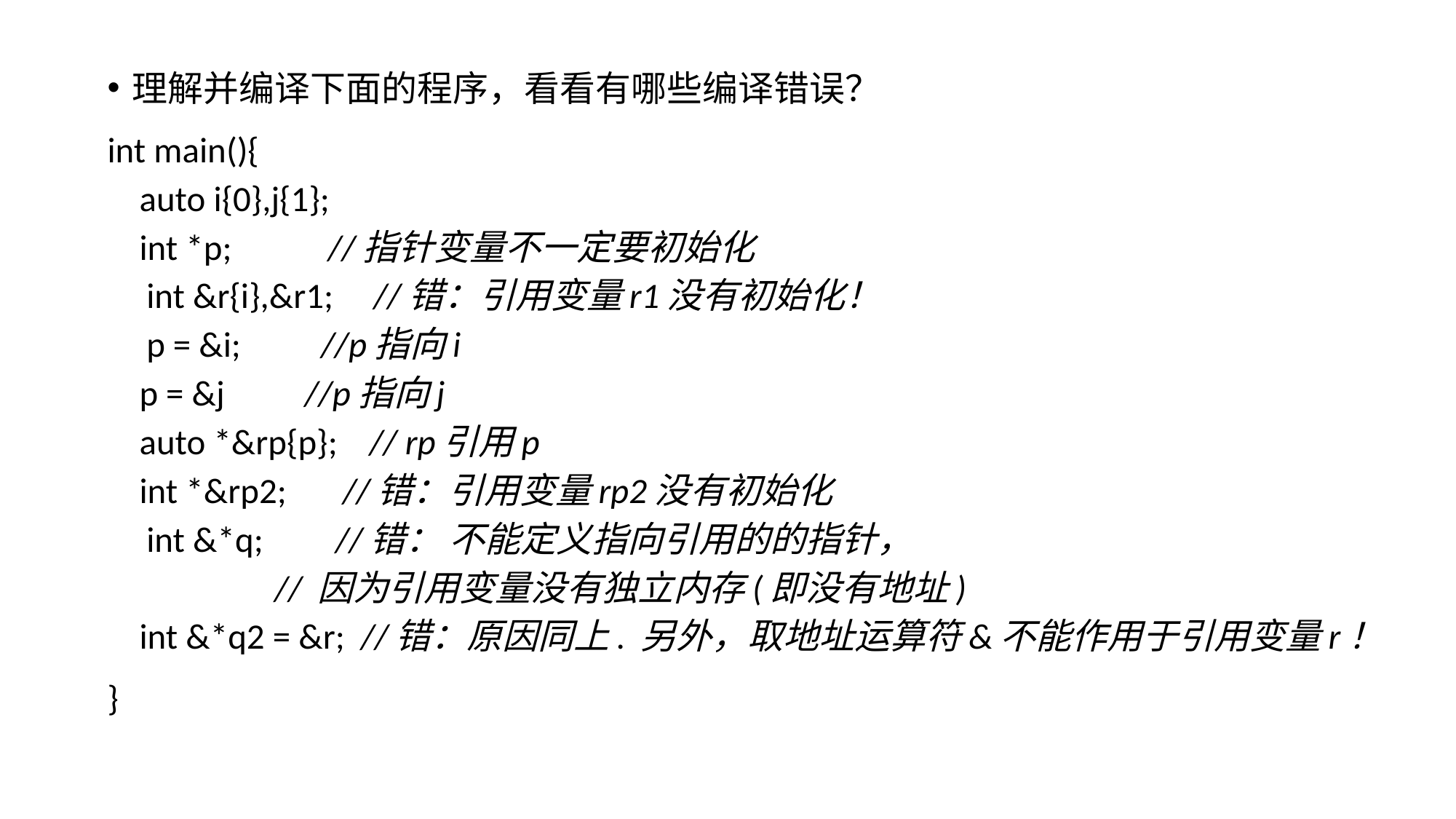

理解并编译下面的程序，看看有哪些编译错误？
int main(){
    auto i{0},j{1};
    int *p;            //指针变量不一定要初始化
    int &r{i},&r1;     //错：引用变量r1没有初始化！
    p = &i;          //p指向i
    p = &j          //p指向j
    auto *&rp{p};    // rp引用p
    int *&rp2;       //错：引用变量rp2没有初始化
    int &*q;         //错： 不能定义指向引用的的指针，
                    // 因为引用变量没有独立内存(即没有地址)
    int &*q2 = &r;  //错：原因同上. 另外，取地址运算符&不能作用于引用变量r！
}